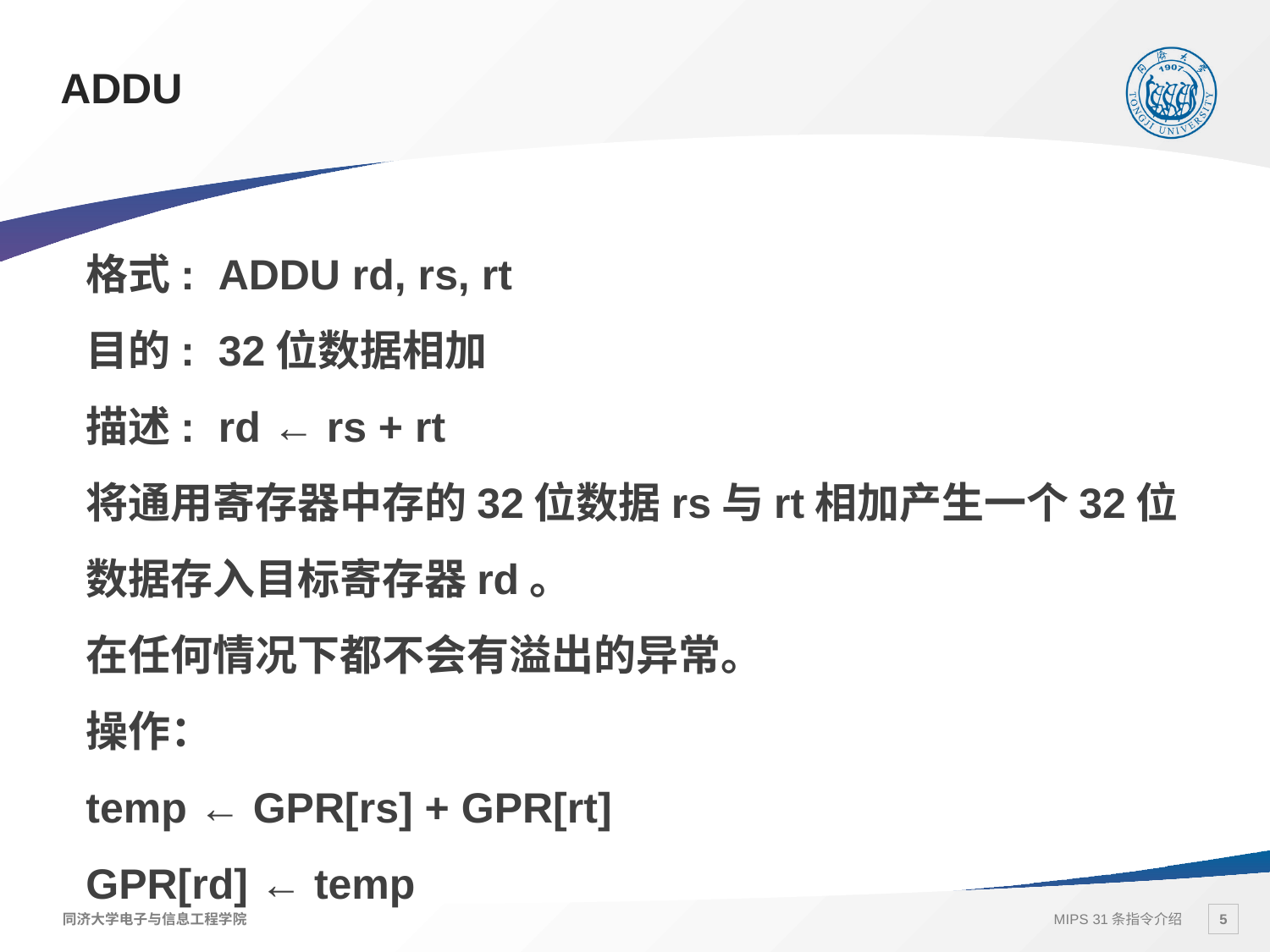

# ADDU
格式:  ADDU rd, rs, rt
目的:  32位数据相加
描述:  rd ← rs + rt
将通用寄存器中存的32位数据rs与rt相加产生一个32位数据存入目标寄存器rd。
在任何情况下都不会有溢出的异常。
操作：
temp ← GPR[rs] + GPR[rt]
GPR[rd] ← temp